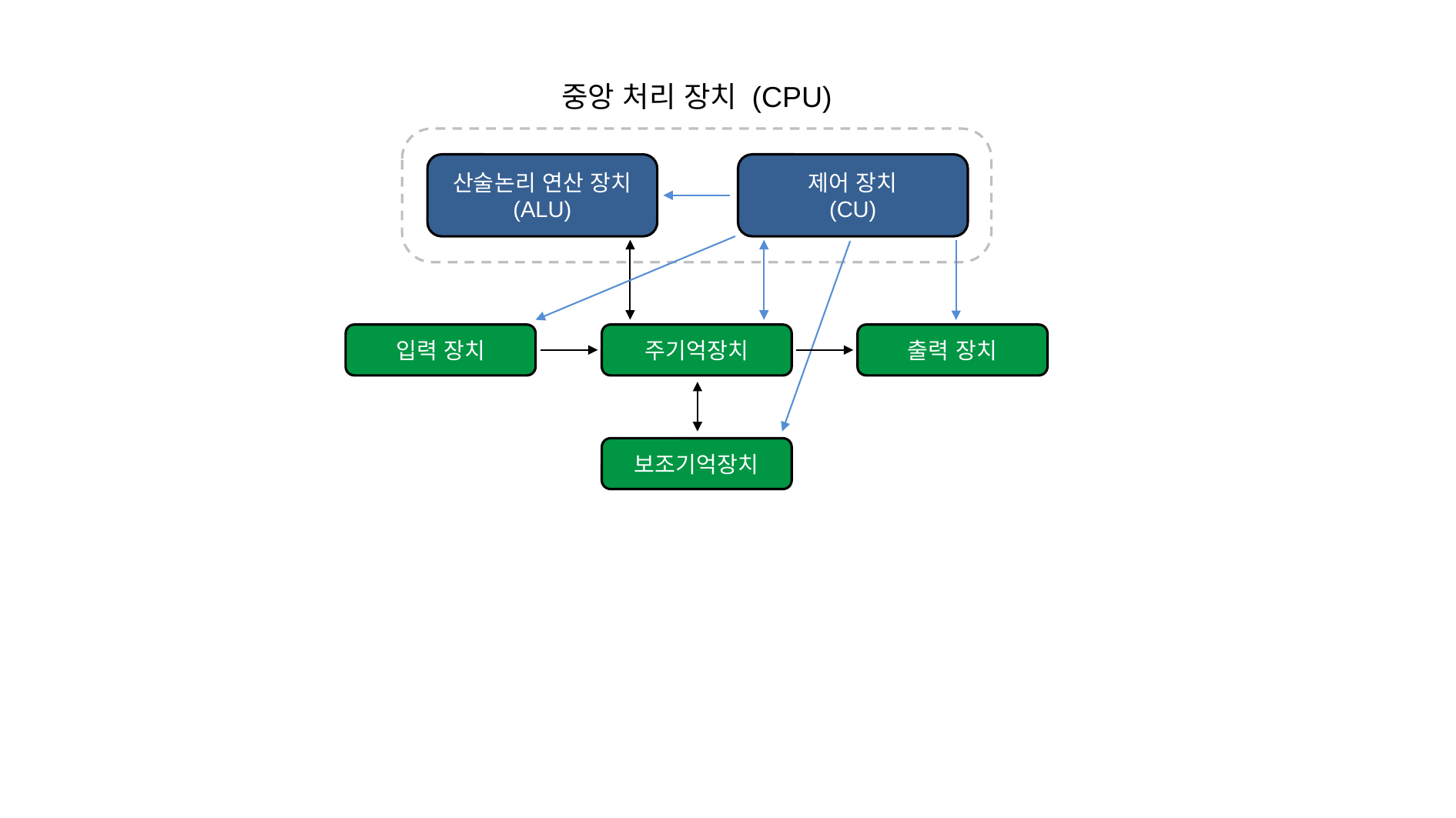

중앙 처리 장치 (CPU)

제어 장치
(CU)
산술논리 연산 장치
(ALU)
입력 장치
주기억장치
출력 장치
보조기억장치